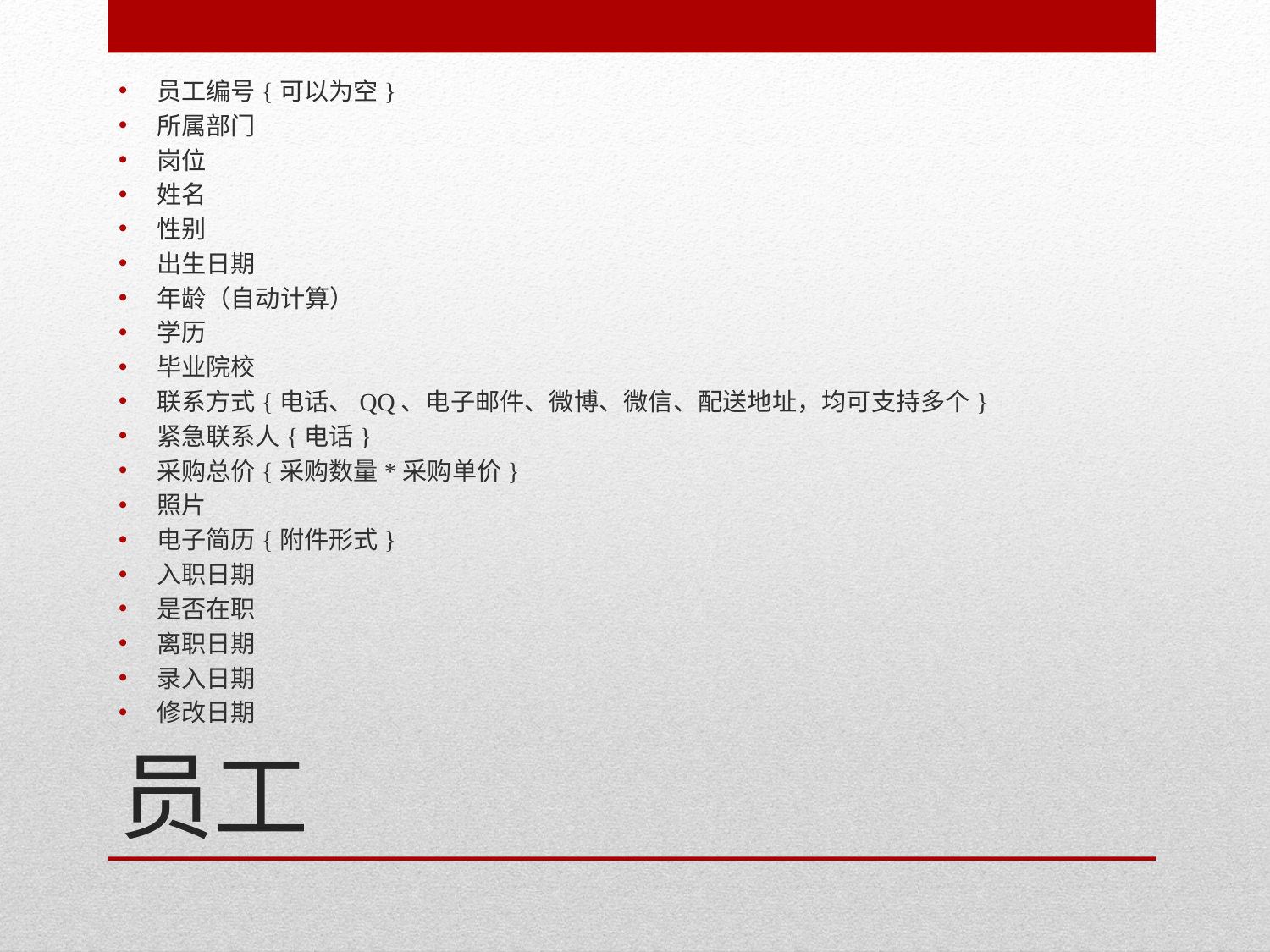

员工编号{可以为空}
所属部门
岗位
姓名
性别
出生日期
年龄（自动计算）
学历
毕业院校
联系方式{电话、QQ、电子邮件、微博、微信、配送地址，均可支持多个}
紧急联系人{电话}
采购总价{采购数量*采购单价}
照片
电子简历{附件形式}
入职日期
是否在职
离职日期
录入日期
修改日期
# 员工